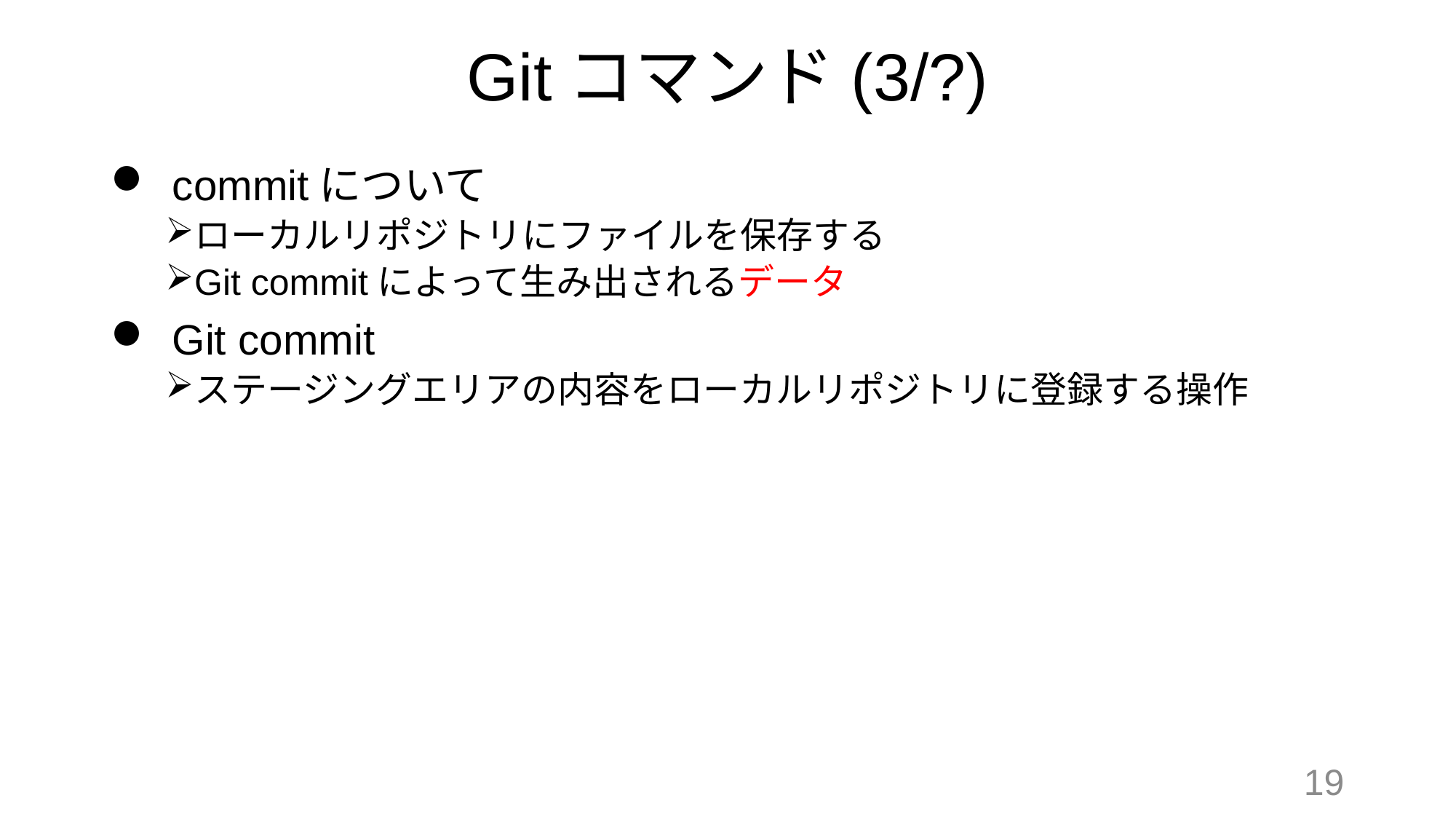

# Gitコマンド(3/?)
commitについて
ローカルリポジトリにファイルを保存する
Git commitによって生み出されるデータ
Git commit
ステージングエリアの内容をローカルリポジトリに登録する操作

19